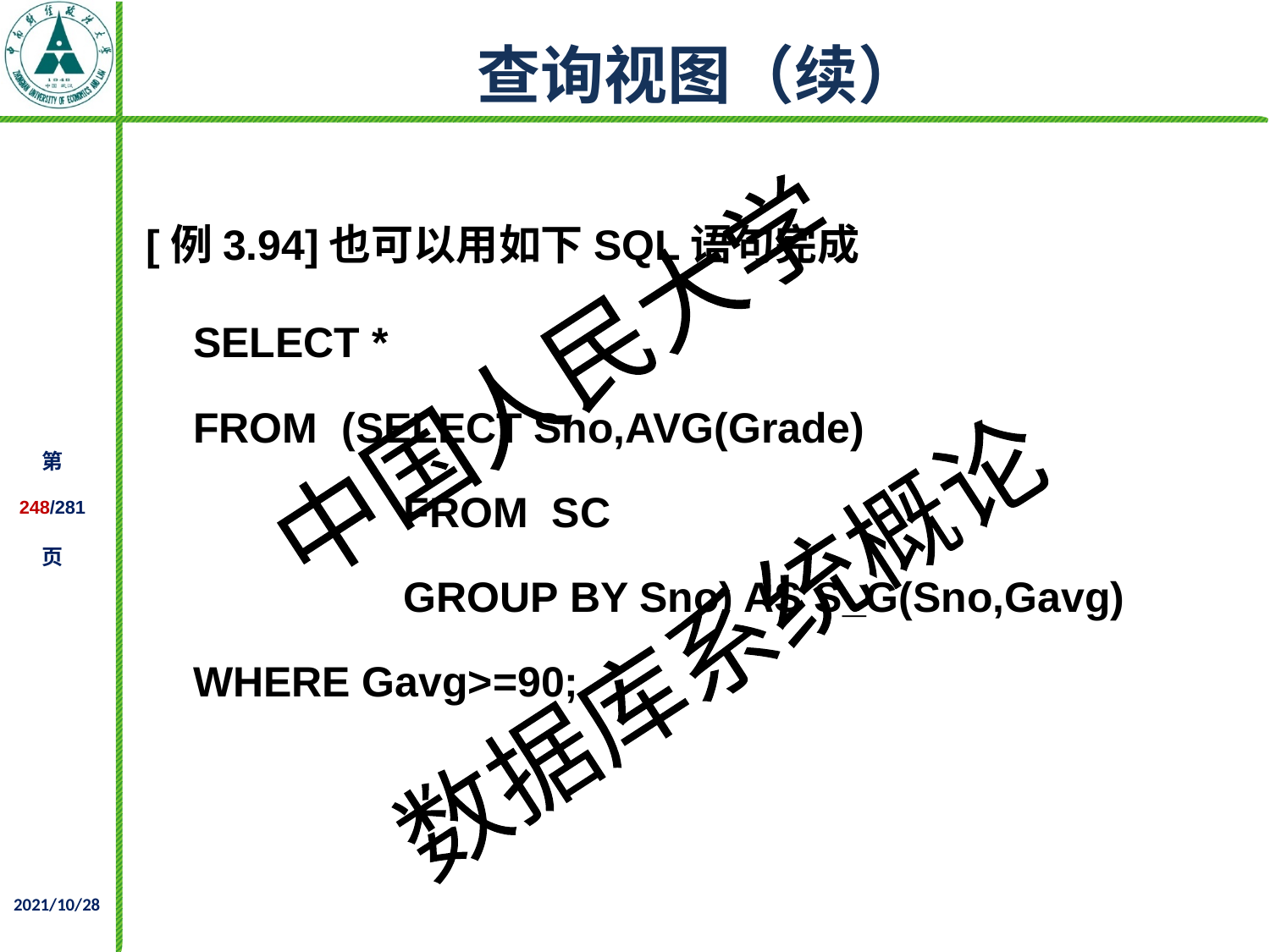

# 查询视图（续）
[例3.94]也可以用如下SQL语句完成
	SELECT *
    FROM  (SELECT Sno,AVG(Grade)
		       FROM  SC
 		       GROUP BY Sno) AS S_G(Sno,Gavg)
    WHERE Gavg>=90;

2021/10/28